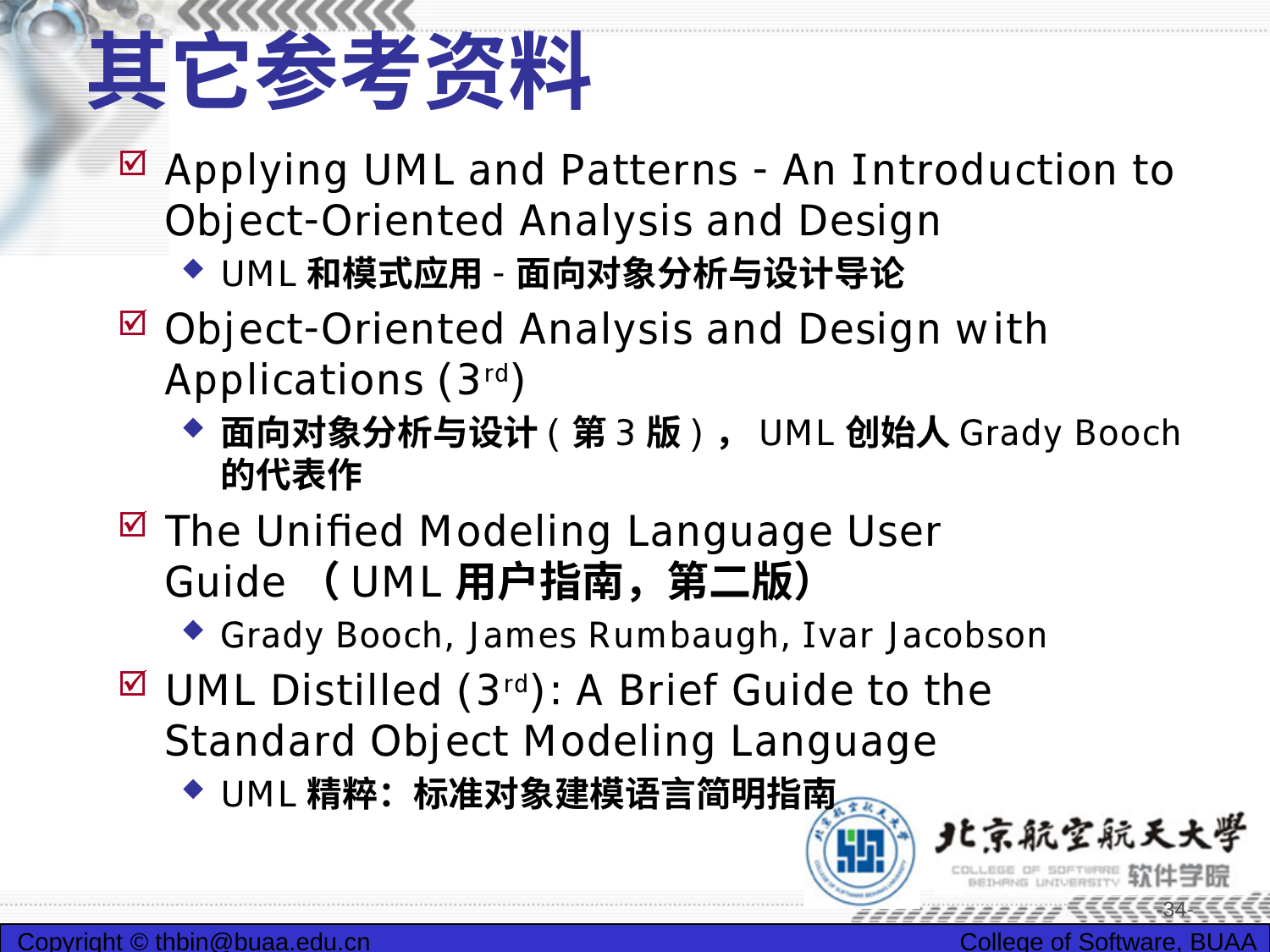

# 其它参考资料
Applying UML and Patterns - An Introduction to Object-Oriented Analysis and Design
UML和模式应用-面向对象分析与设计导论
Object-Oriented Analysis and Design with Applications (3rd)
面向对象分析与设计(第3版)，UML创始人Grady Booch的代表作
The Unified Modeling Language User Guide（UML用户指南，第二版）
Grady Booch, James Rumbaugh, Ivar Jacobson
UML Distilled (3rd): A Brief Guide to the Standard Object Modeling Language
UML精粹：标准对象建模语言简明指南

-34-